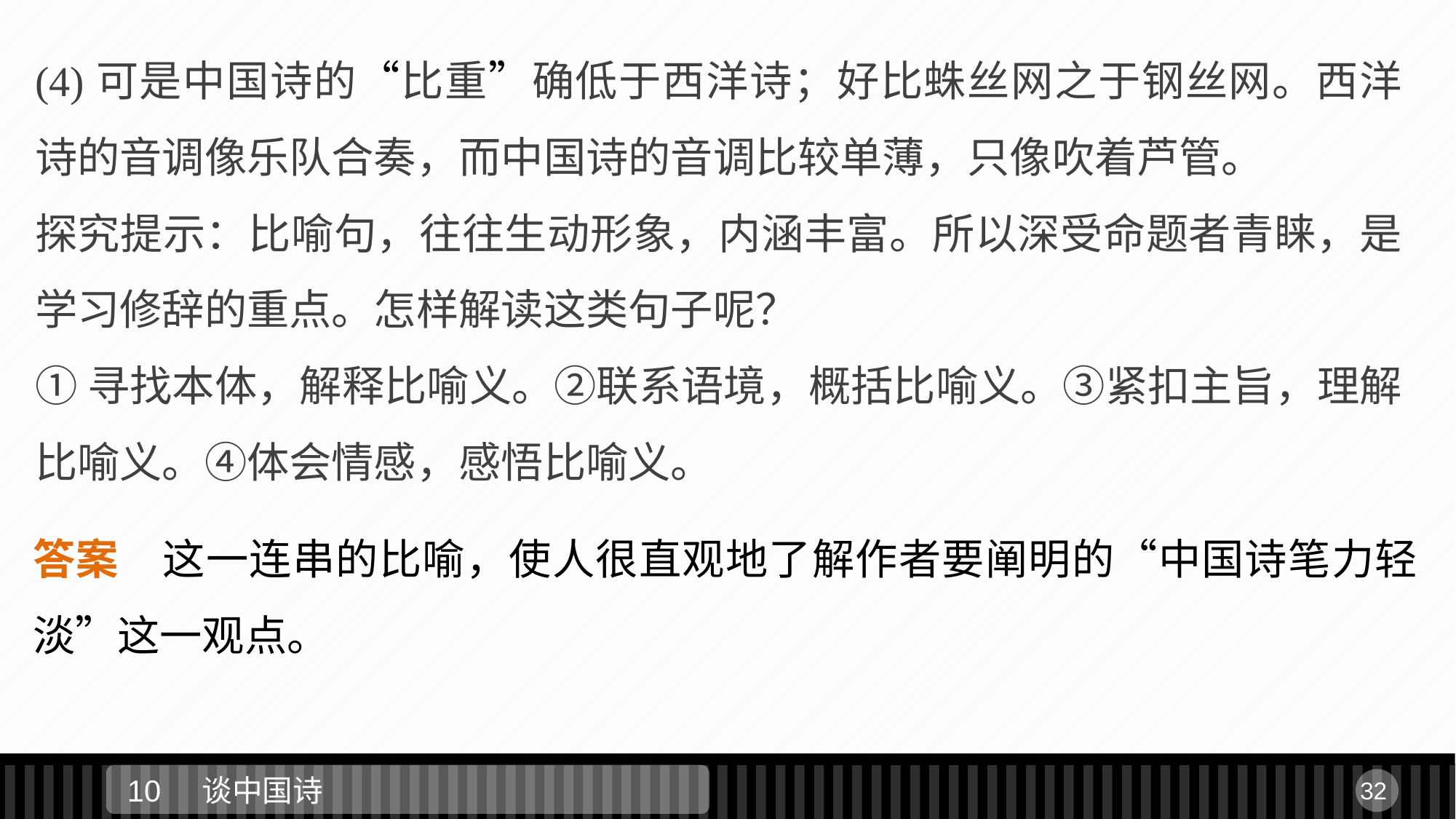

(4)可是中国诗的“比重”确低于西洋诗；好比蛛丝网之于钢丝网。西洋诗的音调像乐队合奏，而中国诗的音调比较单薄，只像吹着芦管。
探究提示：比喻句，往往生动形象，内涵丰富。所以深受命题者青睐，是学习修辞的重点。怎样解读这类句子呢？
①寻找本体，解释比喻义。②联系语境，概括比喻义。③紧扣主旨，理解比喻义。④体会情感，感悟比喻义。
答案　这一连串的比喻，使人很直观地了解作者要阐明的“中国诗笔力轻淡”这一观点。